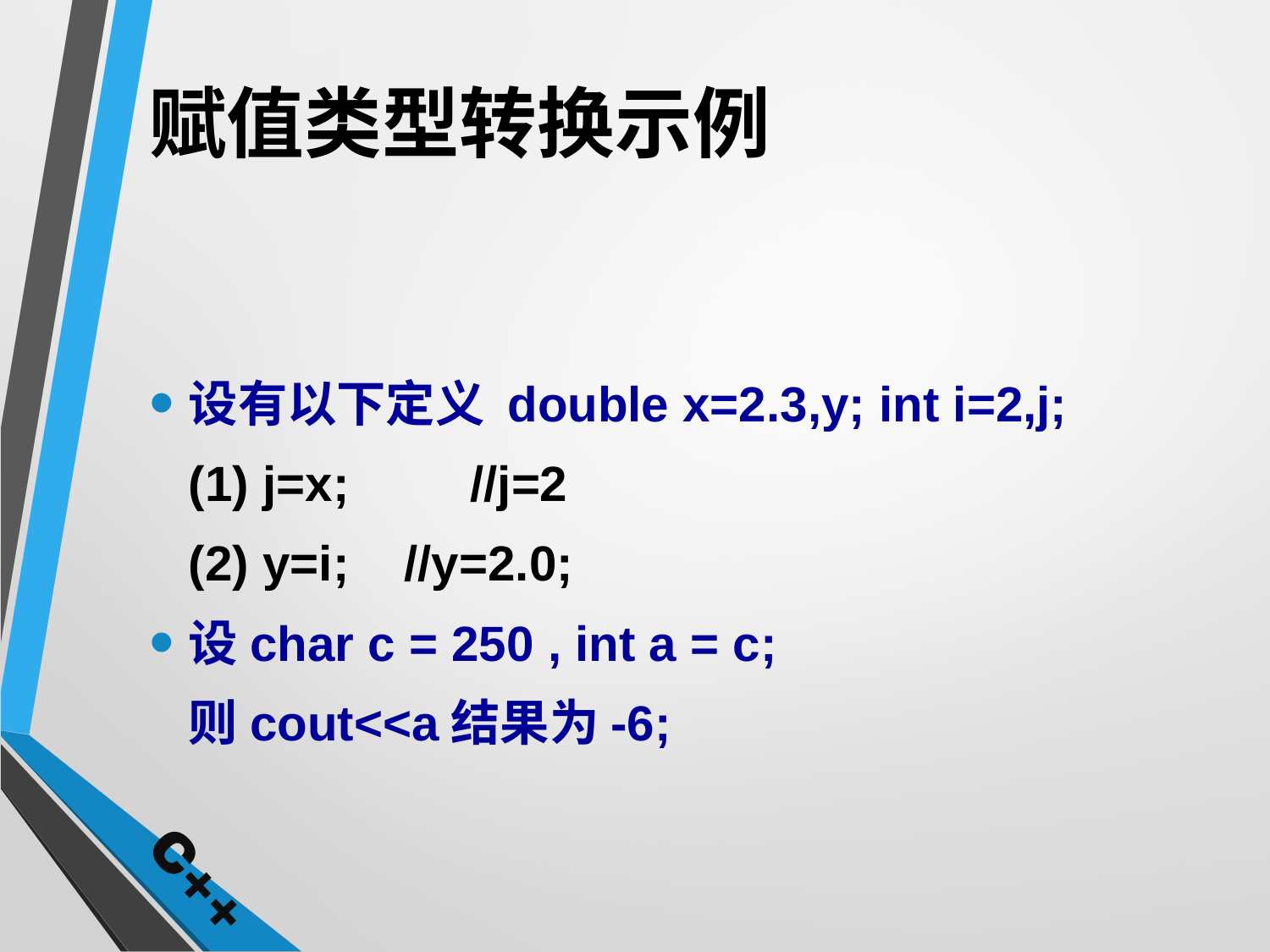

# 赋值类型转换示例
设有以下定义 double x=2.3,y; int i=2,j;
	(1) j=x;	  //j=2
	(2) y=i;    //y=2.0;
设char c = 250 , int a = c;
	则cout<<a结果为-6;